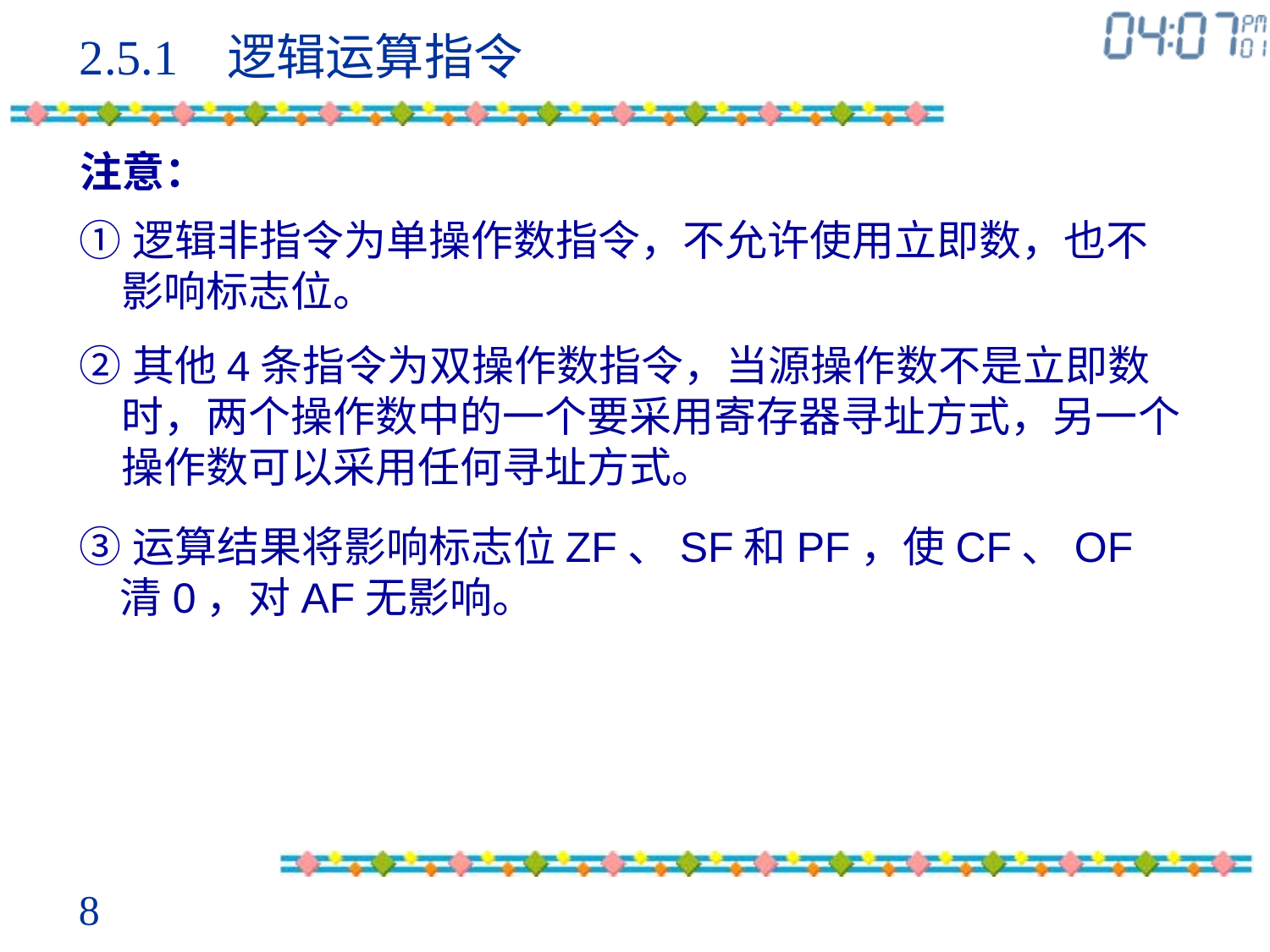

# 2.5.1   逻辑运算指令
注意：
①逻辑非指令为单操作数指令，不允许使用立即数，也不影响标志位。
②其他4条指令为双操作数指令，当源操作数不是立即数时，两个操作数中的一个要采用寄存器寻址方式，另一个操作数可以采用任何寻址方式。
③运算结果将影响标志位ZF、SF和PF，使CF、OF清0，对AF无影响。